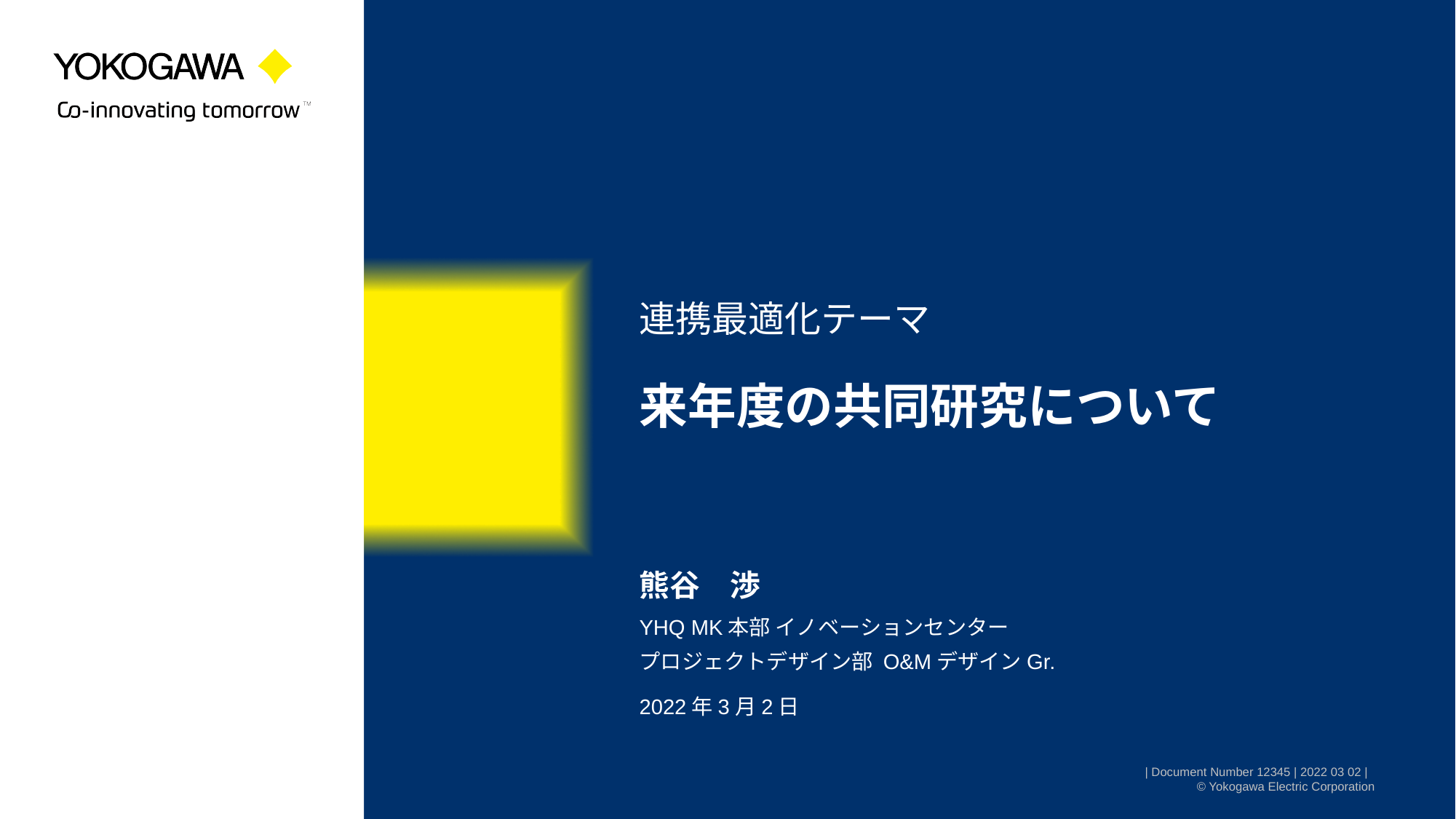

連携最適化テーマ
# 来年度の共同研究について
熊谷　渉
YHQ MK本部 イノベーションセンター
プロジェクトデザイン部 O&MデザインGr.
2022年3月2日